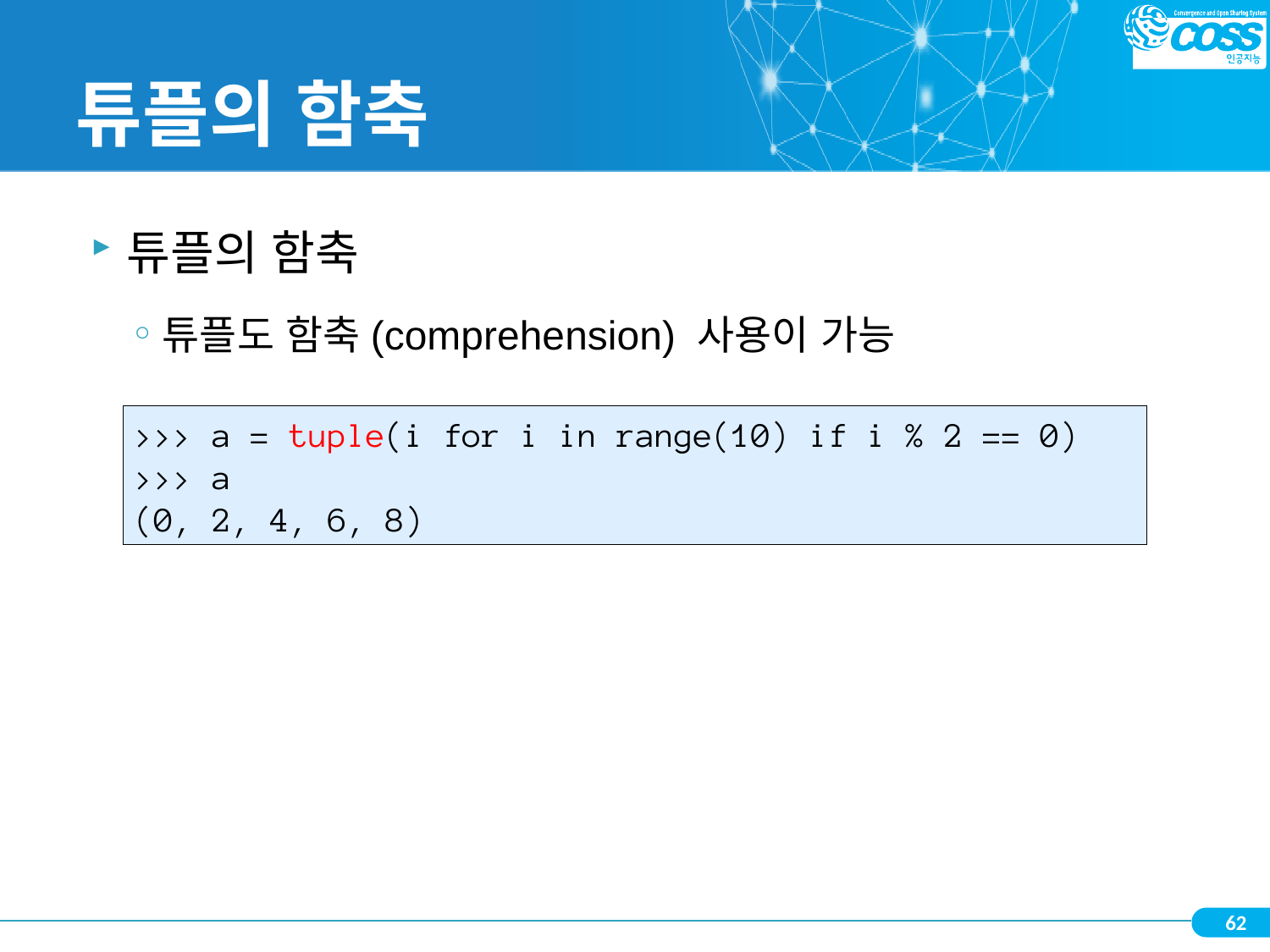

# 튜플의 함축
튜플의 함축
튜플도 함축(comprehension) 사용이 가능
>>> a = tuple(i for i in range(10) if i % 2 == 0)
>>> a
(0, 2, 4, 6, 8)